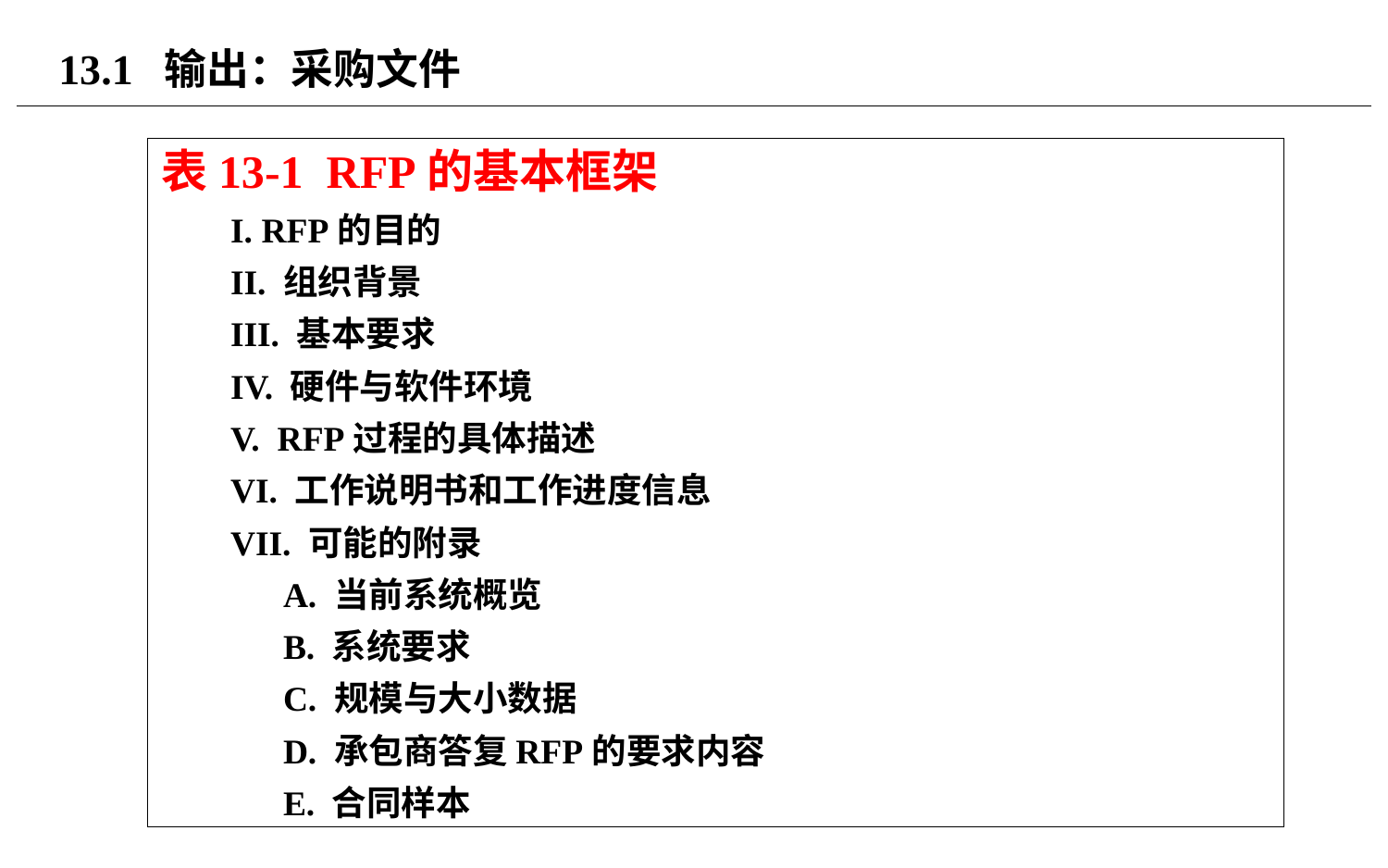

# 13.1  输出：采购文件
表13-1  RFP的基本框架
I. RFP的目的
II. 组织背景
III. 基本要求
IV. 硬件与软件环境
V.  RFP过程的具体描述
VI. 工作说明书和工作进度信息
VII. 可能的附录
      A. 当前系统概览
      B. 系统要求
      C. 规模与大小数据
      D. 承包商答复RFP的要求内容
      E. 合同样本